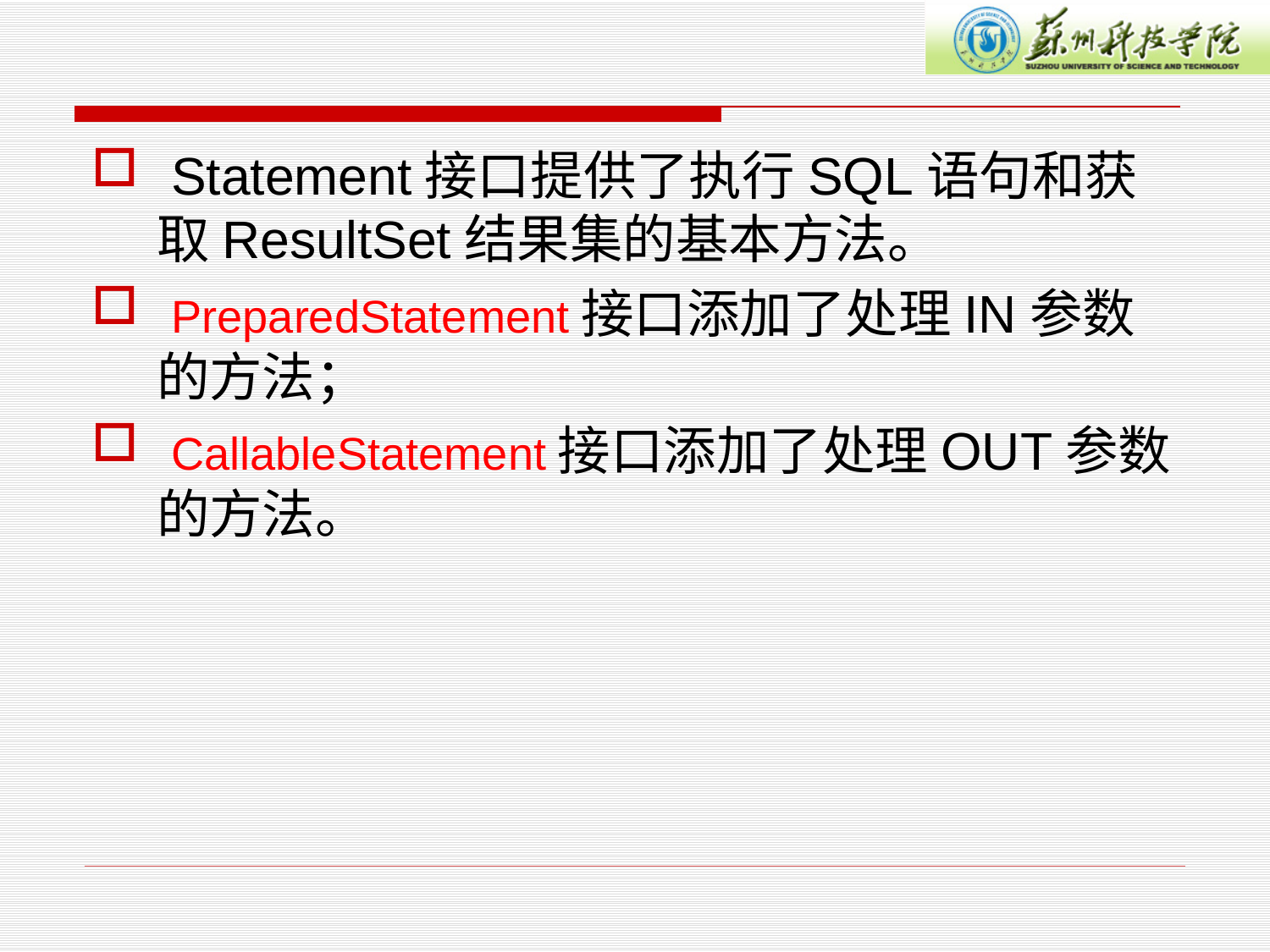

#
 Statement接口提供了执行SQL语句和获取ResultSet结果集的基本方法。
 PreparedStatement接口添加了处理IN参数的方法；
 CallableStatement接口添加了处理OUT参数的方法。